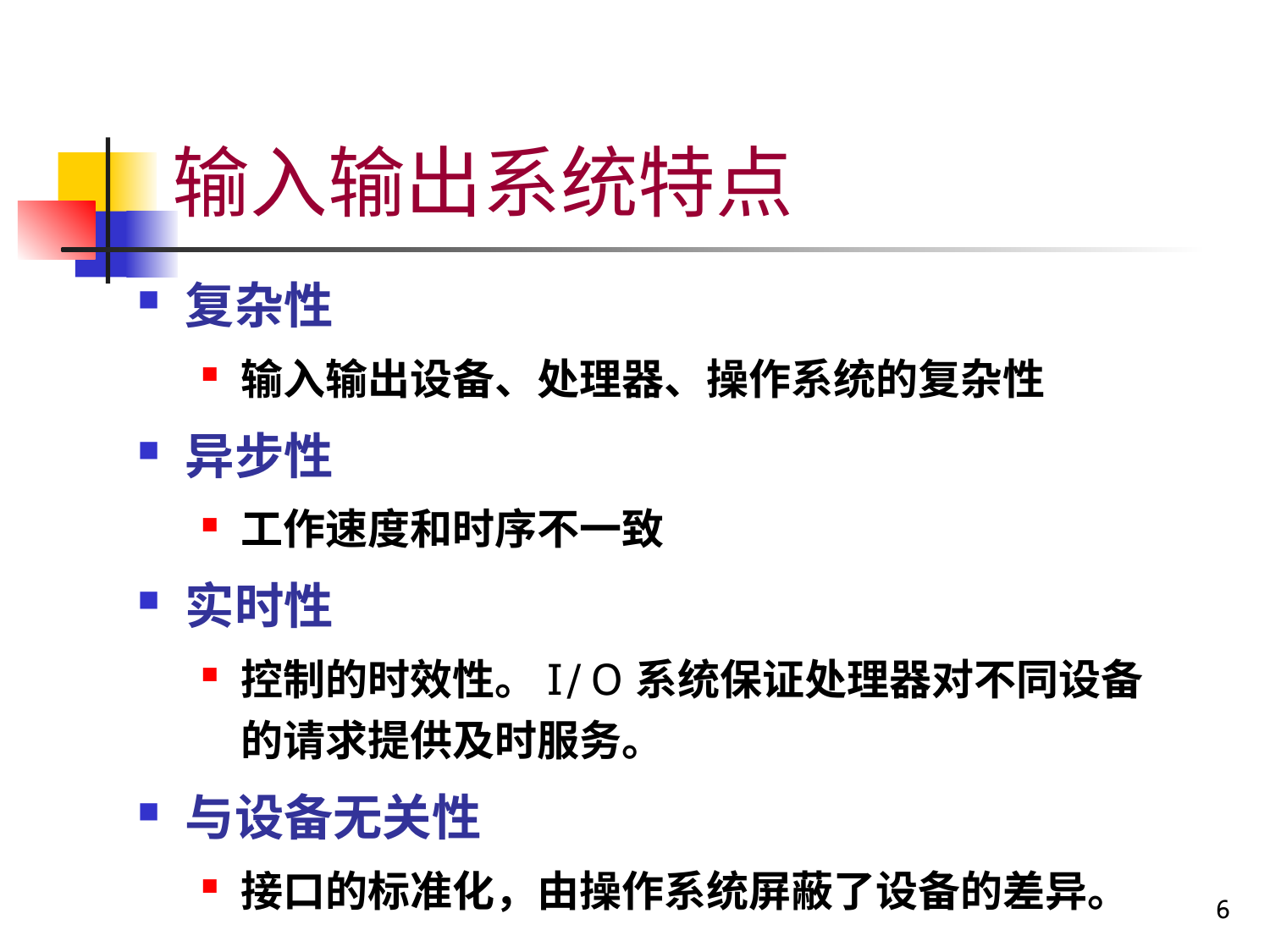

# 输入输出系统特点
复杂性
输入输出设备、处理器、操作系统的复杂性
异步性
工作速度和时序不一致
实时性
控制的时效性。I/O系统保证处理器对不同设备的请求提供及时服务。
与设备无关性
接口的标准化，由操作系统屏蔽了设备的差异。
6